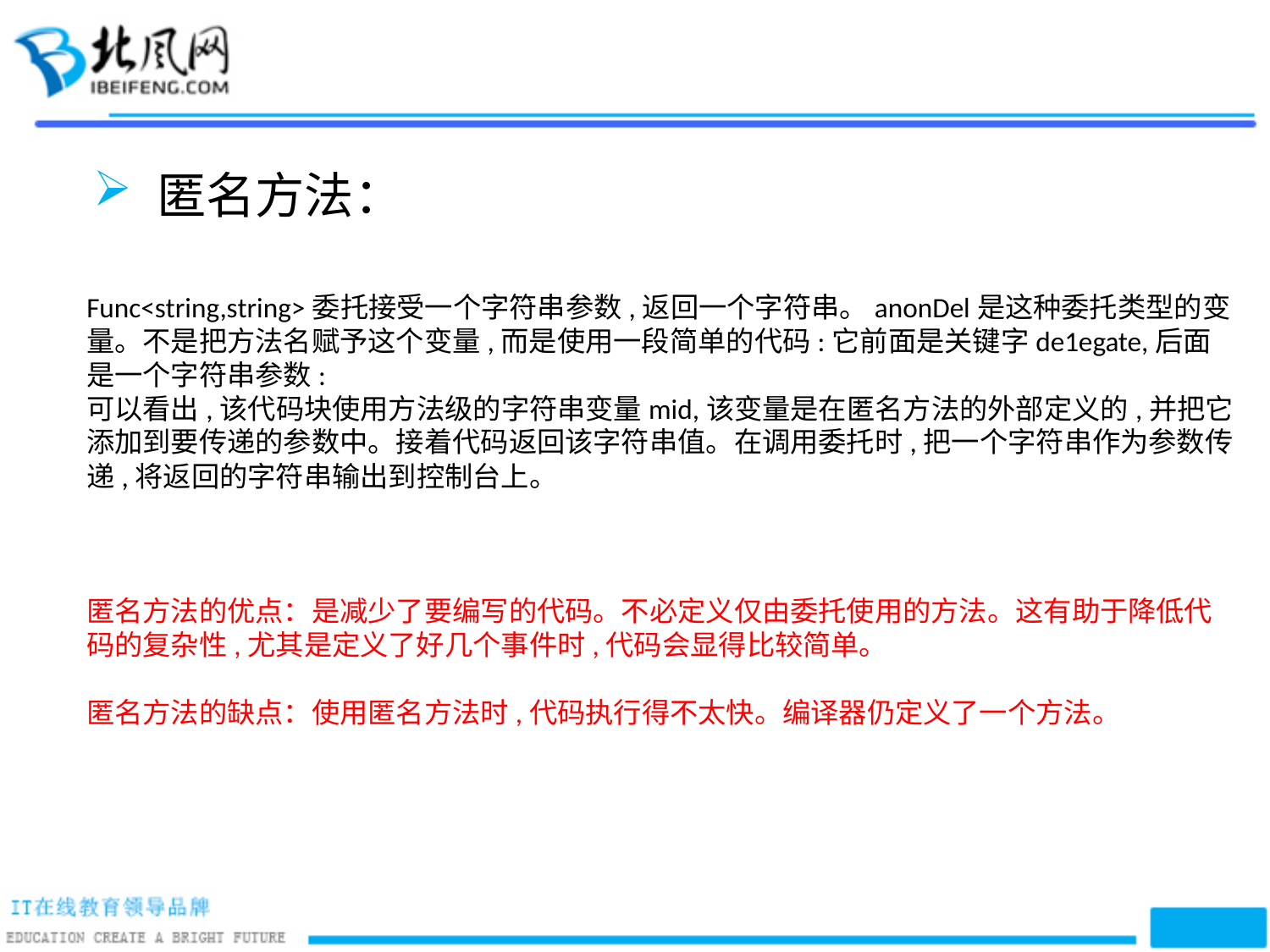

匿名方法：
Func<string,string>委托接受一个字符串参数,返回一个字符串。anonDel是这种委托类型的变量。不是把方法名赋予这个变量,而是使用一段简单的代码:它前面是关键字de1egate,后面是一个字符串参数:
可以看出,该代码块使用方法级的字符串变量mid,该变量是在匿名方法的外部定义的,并把它添加到要传递的参数中。接着代码返回该字符串值。在调用委托时,把一个字符串作为参数传递,将返回的字符串输出到控制台上。

匿名方法的优点：是减少了要编写的代码。不必定义仅由委托使用的方法。这有助于降低代码的复杂性,尤其是定义了好几个事件时,代码会显得比较简单。

匿名方法的缺点：使用匿名方法时,代码执行得不太快。编译器仍定义了一个方法。